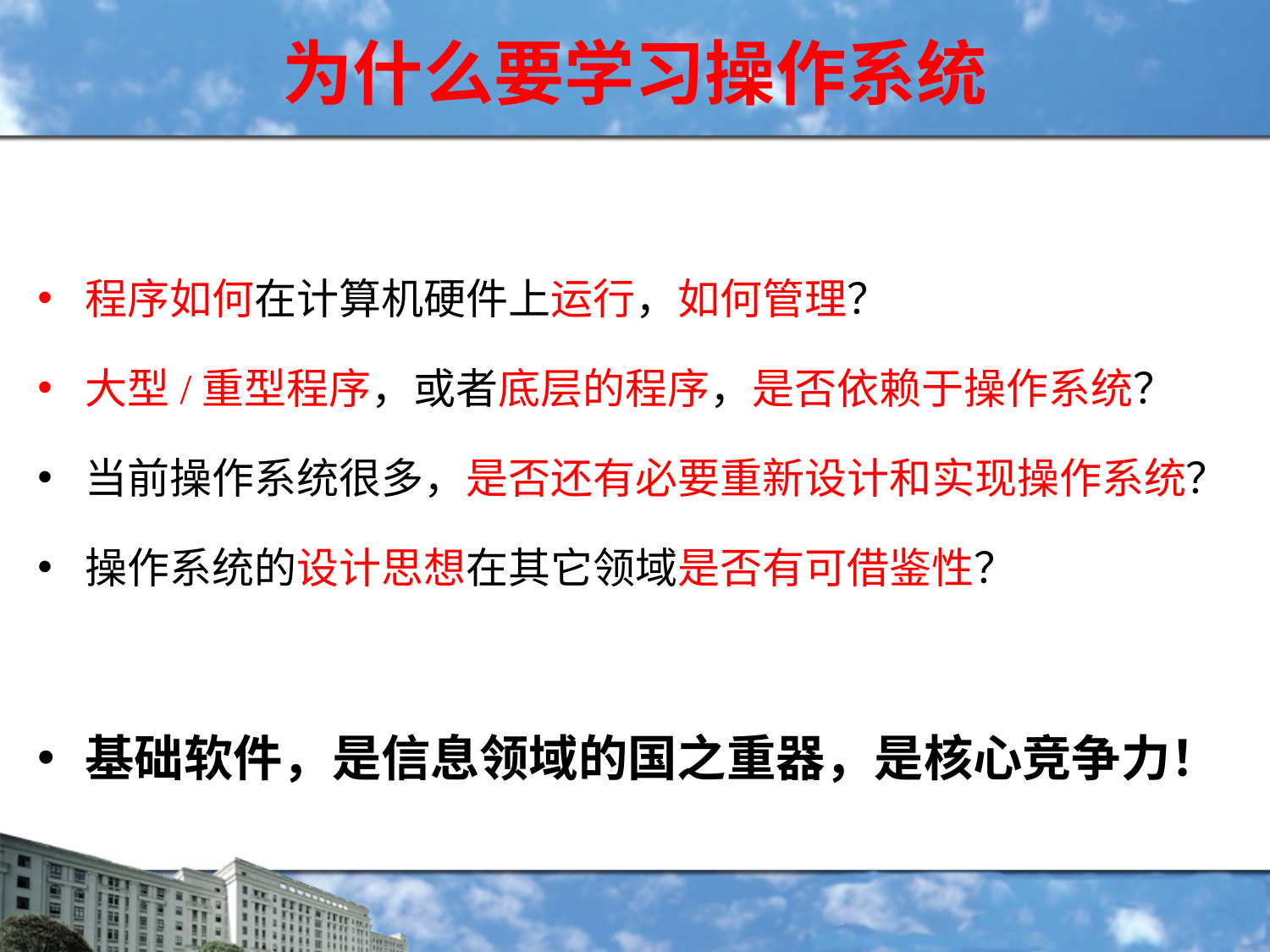

# 为什么要学习操作系统

程序如何在计算机硬件上运行，如何管理？
大型/重型程序，或者底层的程序，是否依赖于操作系统？
当前操作系统很多，是否还有必要重新设计和实现操作系统？
操作系统的设计思想在其它领域是否有可借鉴性？

基础软件，是信息领域的国之重器，是核心竞争力！